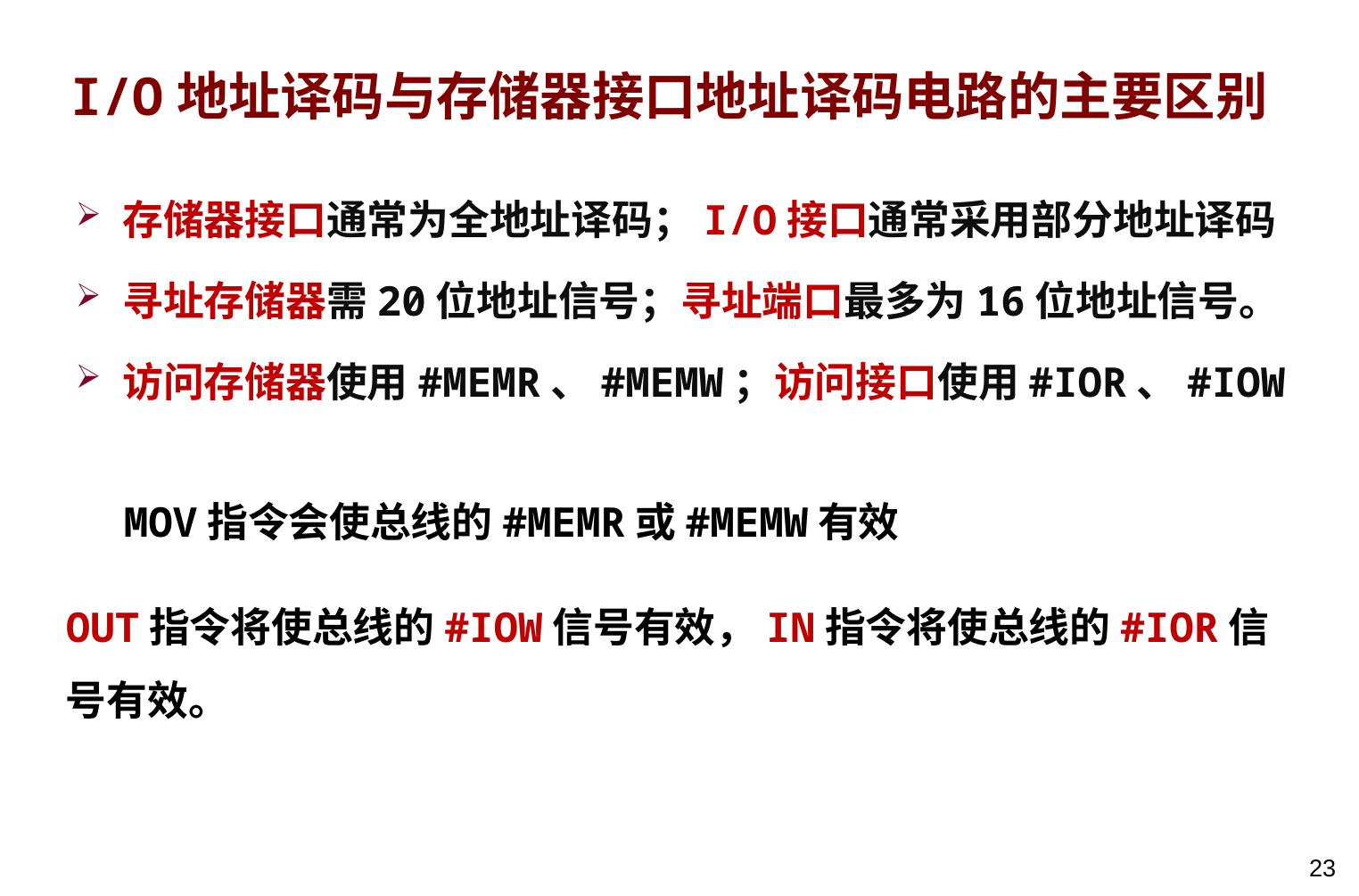

# I/O地址译码与存储器接口地址译码电路的主要区别
存储器接口通常为全地址译码；I/O接口通常采用部分地址译码
寻址存储器需20位地址信号；寻址端口最多为16位地址信号。
访问存储器使用#MEMR、#MEMW；访问接口使用#IOR、#IOW
MOV指令会使总线的#MEMR或#MEMW有效
OUT指令将使总线的#IOW信号有效，IN指令将使总线的#IOR信号有效。
23